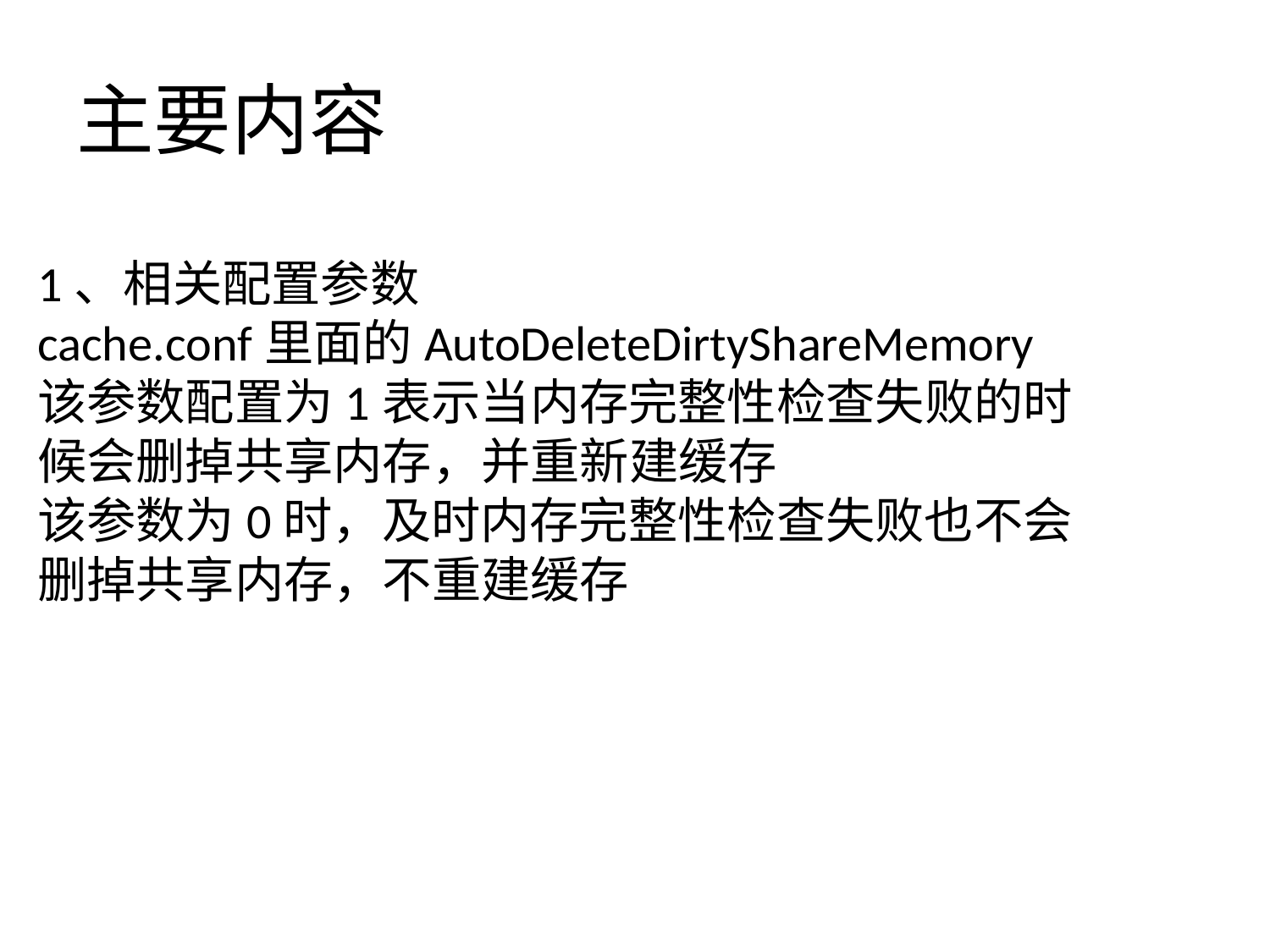

# 主要内容
1、相关配置参数
cache.conf里面的AutoDeleteDirtyShareMemory
该参数配置为1表示当内存完整性检查失败的时候会删掉共享内存，并重新建缓存
该参数为0时，及时内存完整性检查失败也不会删掉共享内存，不重建缓存